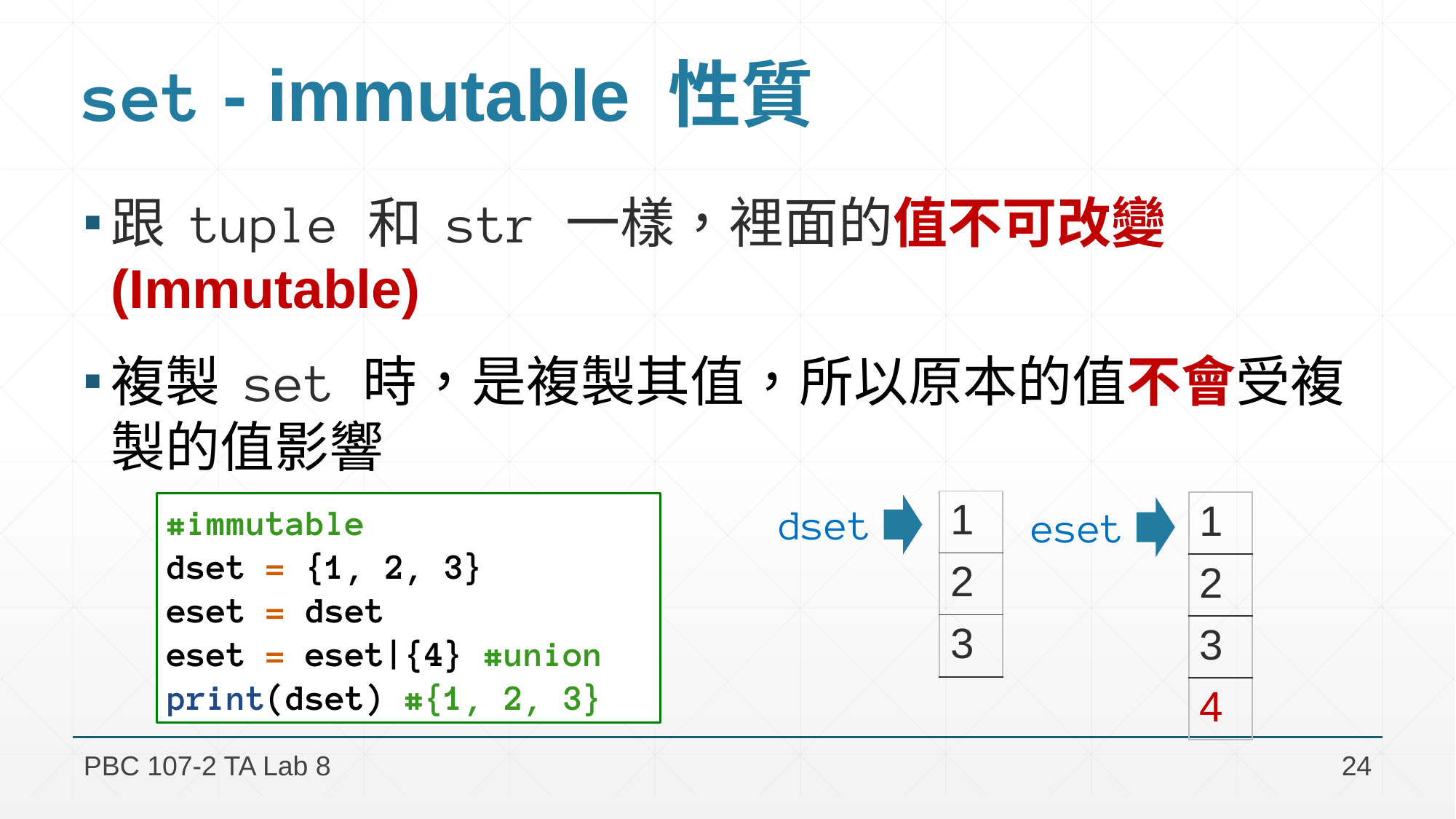

# set - immutable 性質
跟 tuple 和 str 一樣，裡面的值不可改變 (Immutable)
複製 set 時，是複製其值，所以原本的值不會受複製的值影響

| 1 |
| --- |
| 2 |
| 3 |
dset
#immutable
dset = {1, 2, 3}
eset = dset
eset = eset|{4} #union
print(dset) #{1, 2, 3}
| 1 |
| --- |
| 2 |
| 3 |
| 4 |
eset

PBC 107-2 TA Lab 8
24